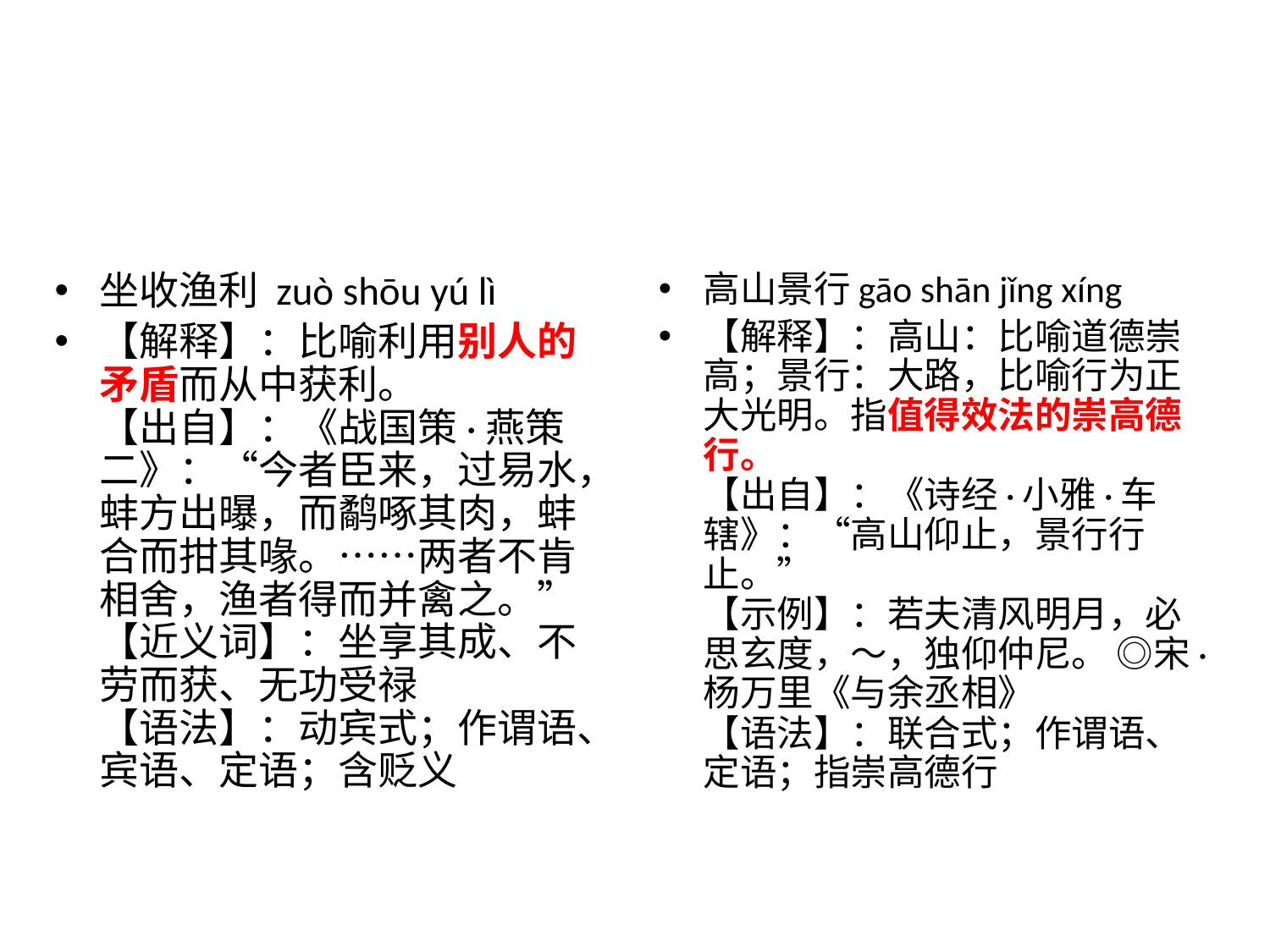

#
坐收渔利 zuò shōu yú lì
【解释】：比喻利用别人的矛盾而从中获利。
【出自】：《战国策·燕策二》：“今者臣来，过易水，蚌方出曝，而鹬啄其肉，蚌合而拑其喙。……两者不肯相舍，渔者得而并禽之。”
【近义词】：坐享其成、不劳而获、无功受禄
【语法】：动宾式；作谓语、宾语、定语；含贬义
高山景行gāo shān jǐng xíng
【解释】：高山：比喻道德崇高；景行：大路，比喻行为正大光明。指值得效法的崇高德行。
【出自】：《诗经·小雅·车辖》：“高山仰止，景行行止。”
【示例】：若夫清风明月，必思玄度，～，独仰仲尼。 ◎宋·杨万里《与余丞相》
【语法】：联合式；作谓语、定语；指崇高德行